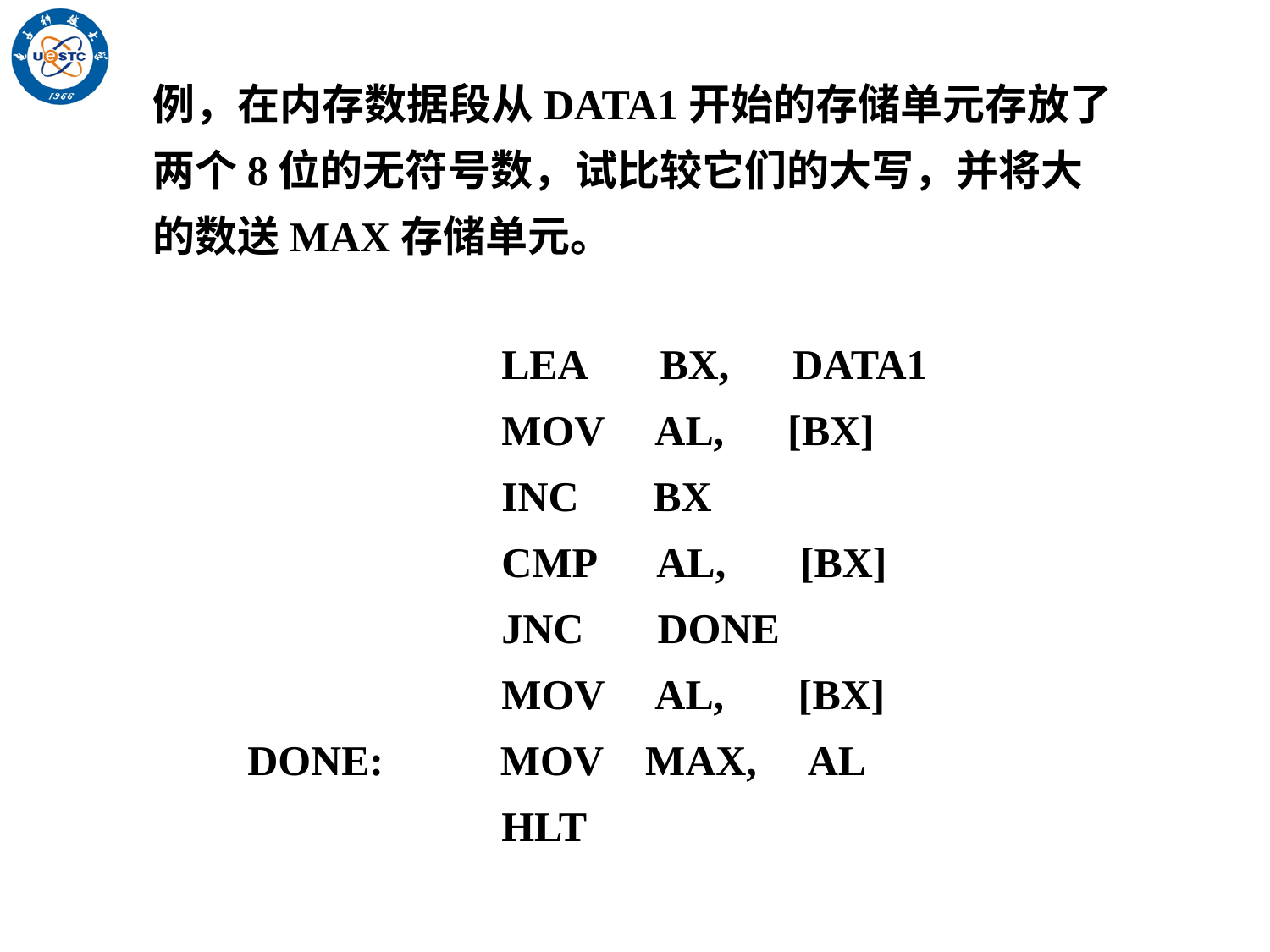

例，在内存数据段从DATA1开始的存储单元存放了两个8位的无符号数，试比较它们的大写，并将大的数送MAX存储单元。
		LEA       BX,      DATA1
		MOV     AL,      [BX]
		INC       BX
		CMP      AL,       [BX]
		JNC       DONE
		MOV     AL,       [BX]
DONE:           MOV    MAX,     AL
		HLT